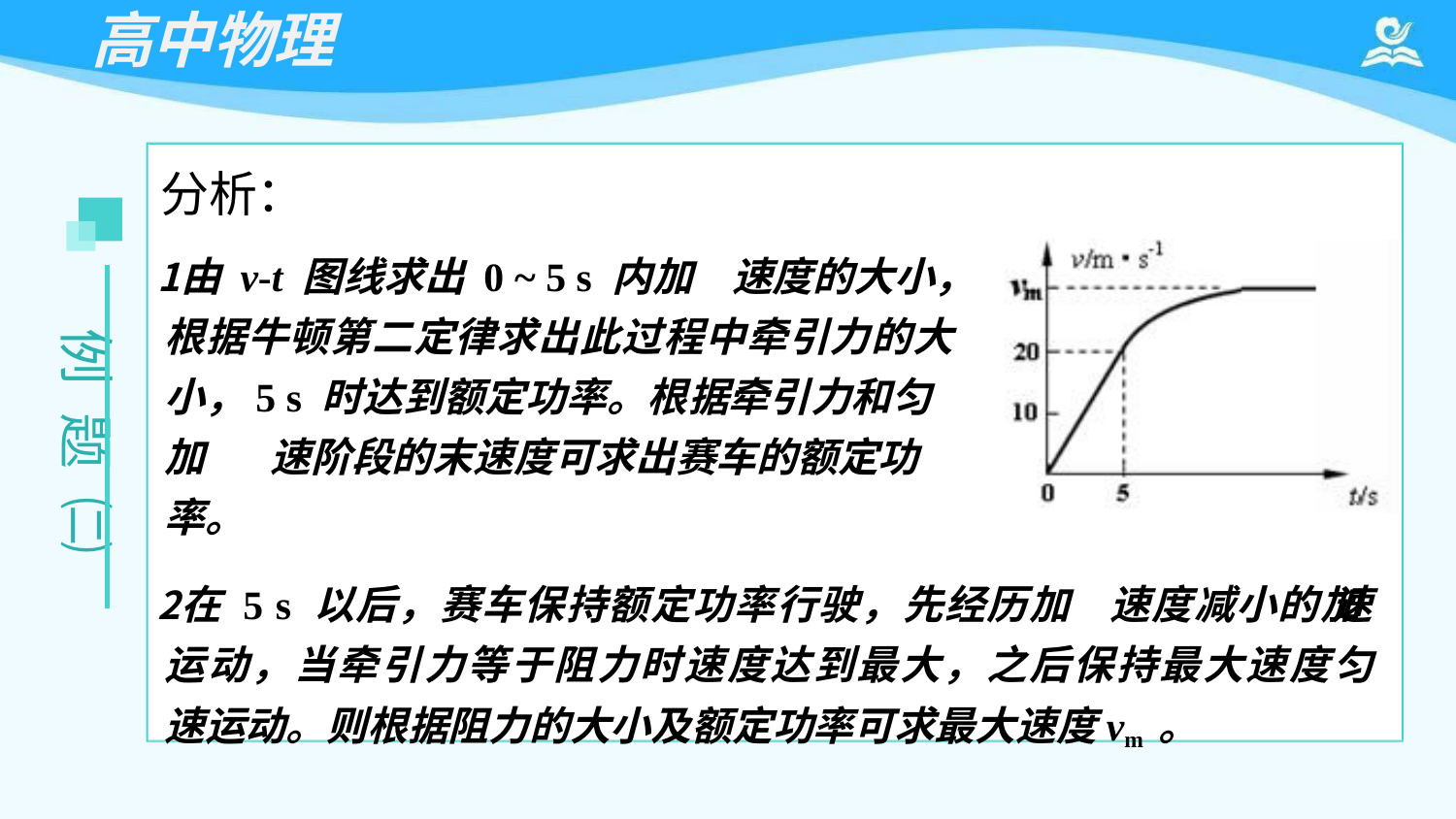

# 高中物理

分析：
由 v-t 图线求出 0 ~ 5 s 内加速度的大小，  根据牛顿第二定律求出此过程中牵引力的大 小，5 s 时达到额定功率。根据牵引力和匀加 速阶段的末速度可求出赛车的额定功率。
在 5 s 以后，赛车保持额定功率行驶，先经历加速度减小的加 速运动，当牵引力等于阻力时速度达到最大，之后保持最大速度匀 速运动。则根据阻力的大小及额定功率可求最大速度vm 。

例
题
㈡